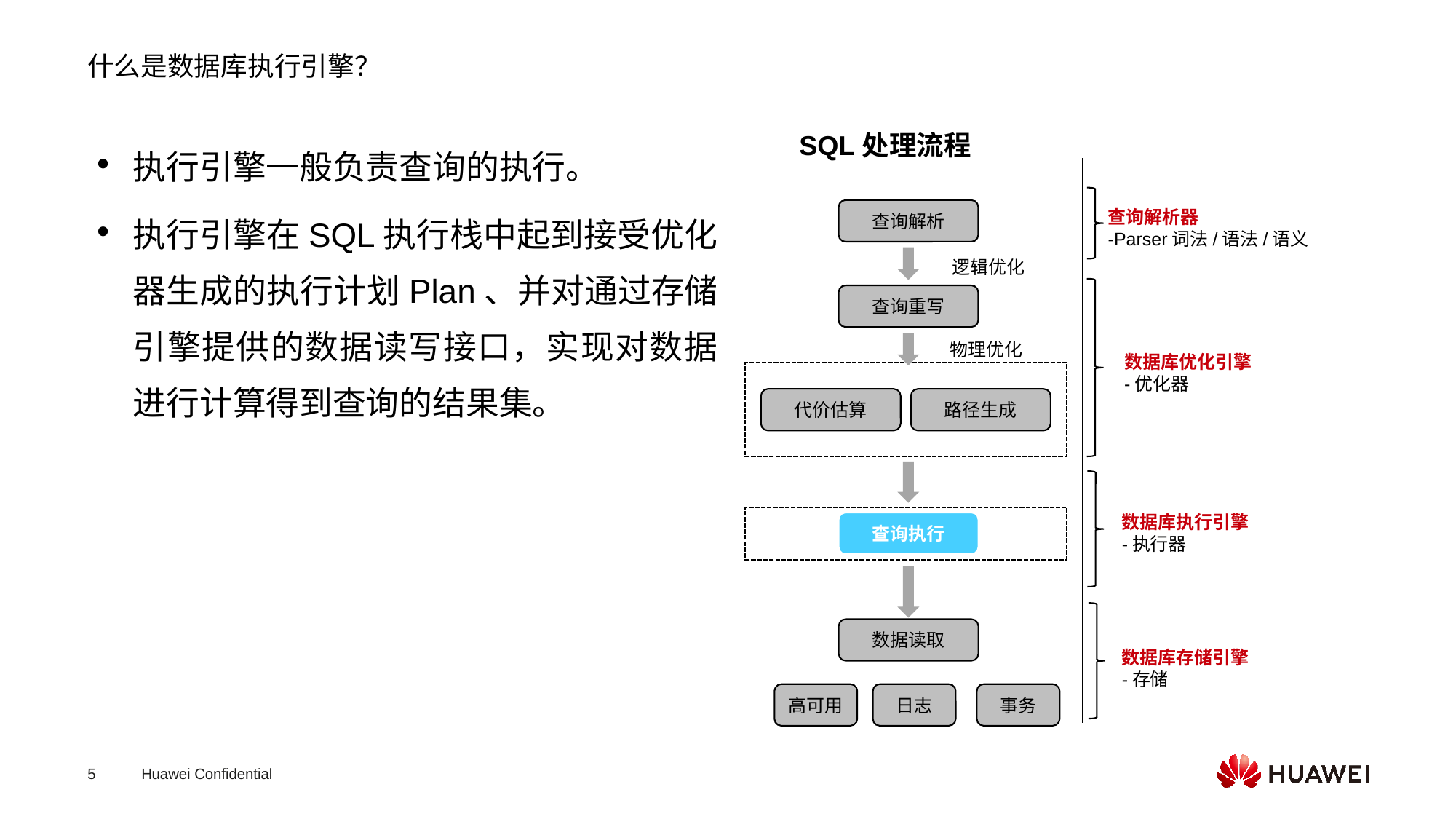

# 什么是数据库执行引擎？
SQL处理流程

查询解析
查询解析器
-Parser词法/语法/语义

逻辑优化

查询重写
物理优化

数据库优化引擎
-优化器

代价估算
路径生成

数据库执行引擎
-执行器
查询执行

数据读取
数据库存储引擎
-存储
高可用
日志
事务
执行引擎一般负责查询的执行。
执行引擎在SQL执行栈中起到接受优化器生成的执行计划Plan、并对通过存储引擎提供的数据读写接口，实现对数据进行计算得到查询的结果集。